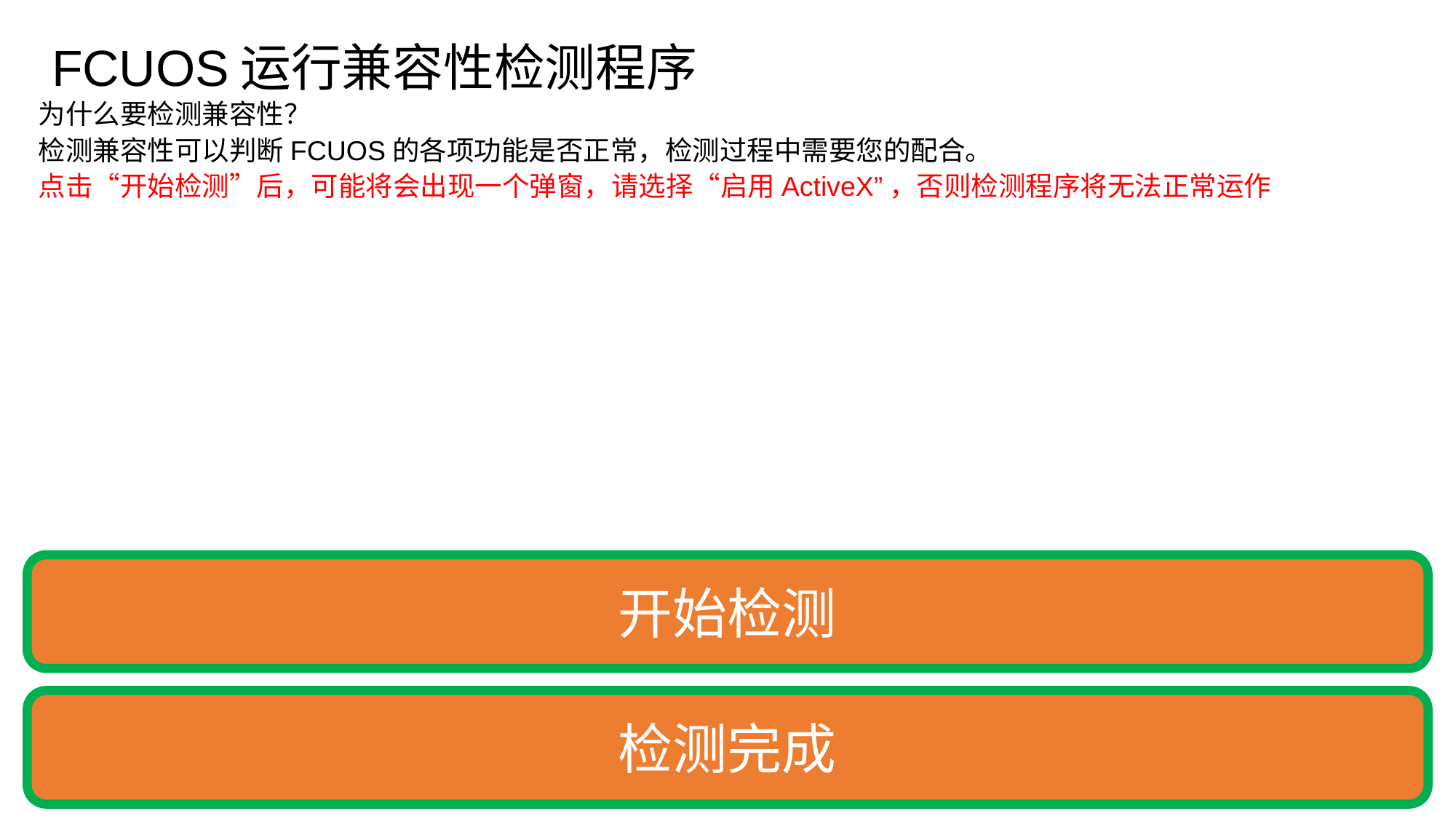

# FCUOS运行兼容性检测程序
为什么要检测兼容性？
检测兼容性可以判断FCUOS的各项功能是否正常，检测过程中需要您的配合。
点击“开始检测”后，可能将会出现一个弹窗，请选择“启用ActiveX”，否则检测程序将无法正常运作
开始检测
检测完成